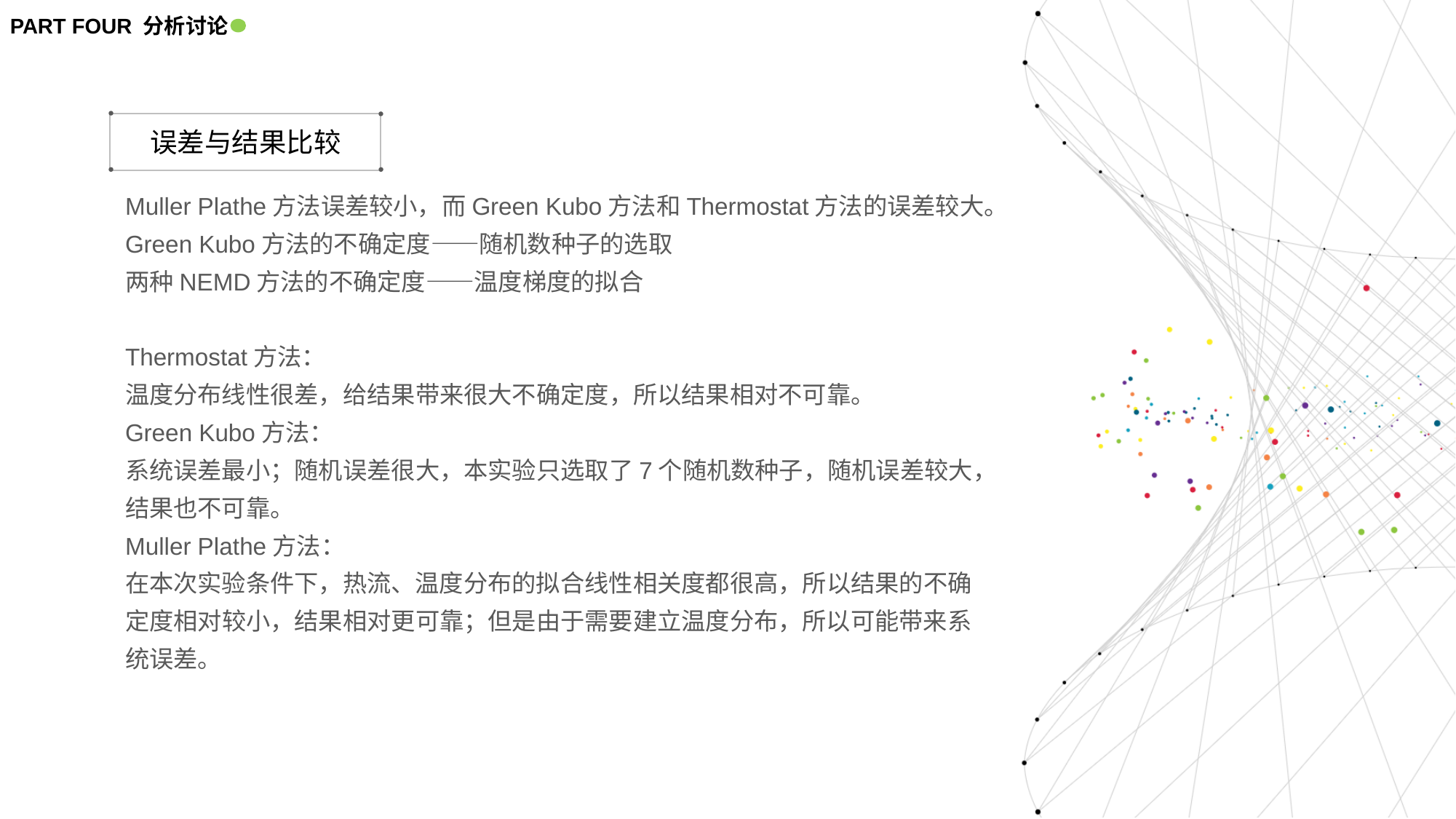

PART FOUR 分析讨论

误差与结果比较
Muller Plathe方法误差较小，而Green Kubo方法和Thermostat方法的误差较大。
Green Kubo方法的不确定度——随机数种子的选取
两种NEMD方法的不确定度——温度梯度的拟合

Thermostat方法：
温度分布线性很差，给结果带来很大不确定度，所以结果相对不可靠。
Green Kubo方法：
系统误差最小；随机误差很大，本实验只选取了7个随机数种子，随机误差较大，结果也不可靠。
Muller Plathe方法：
在本次实验条件下，热流、温度分布的拟合线性相关度都很高，所以结果的不确定度相对较小，结果相对更可靠；但是由于需要建立温度分布，所以可能带来系统误差。